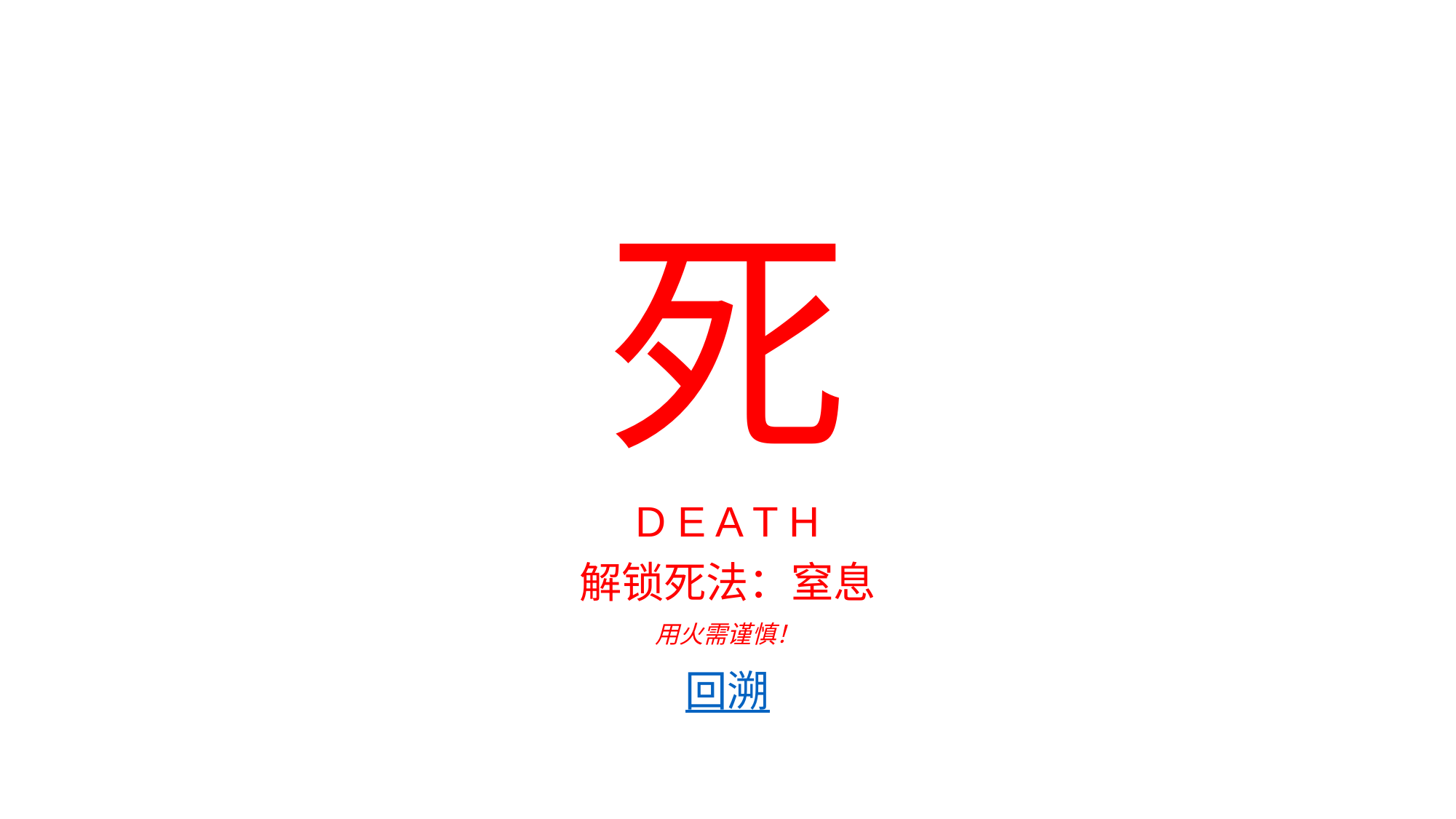

死
D E A T H
解锁死法：窒息
用火需谨慎！
回溯